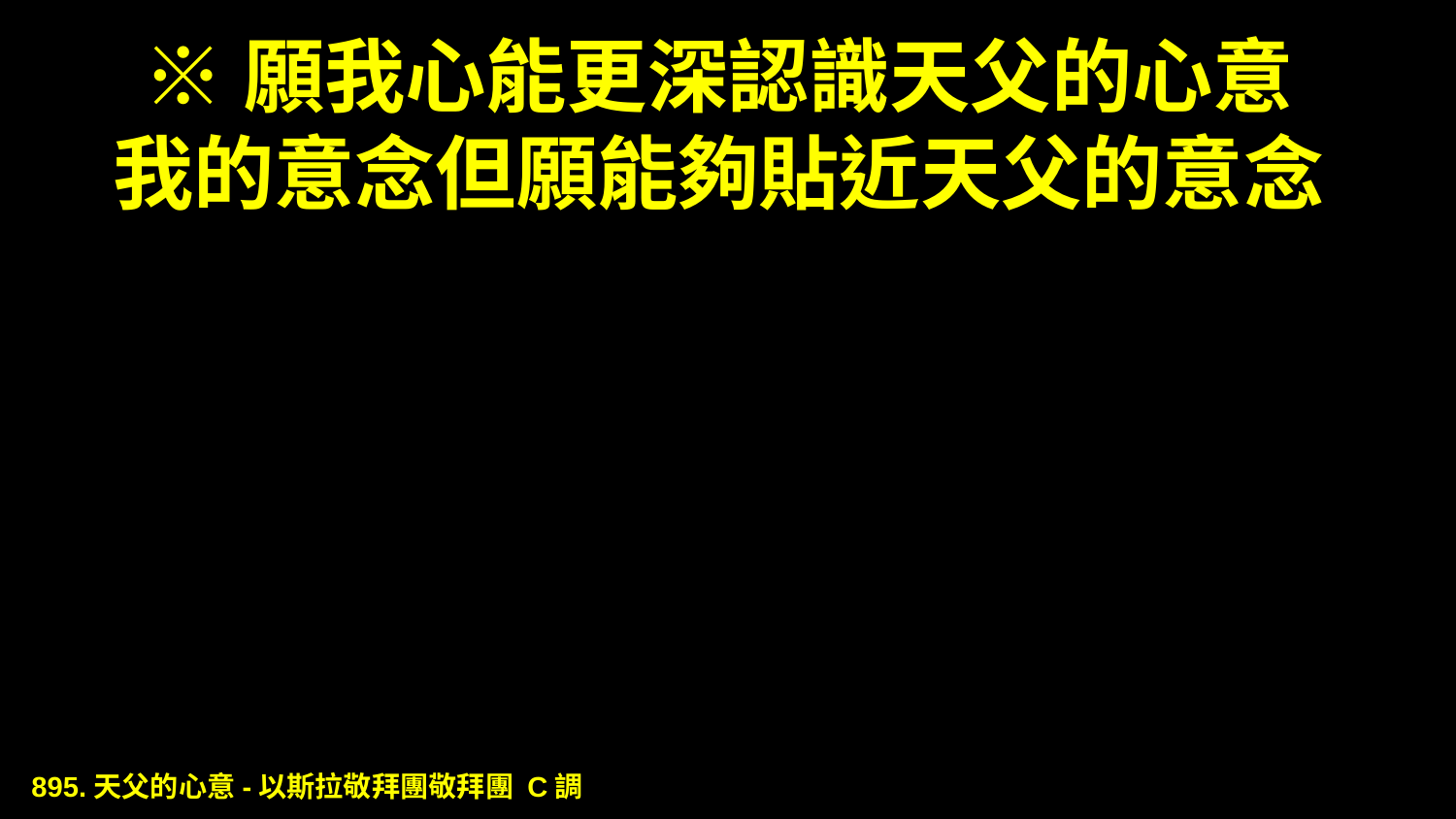

# ※願我心能更深認識天父的心意 我的意念但願能夠貼近天父的意念
895.天父的心意-以斯拉敬拜團敬拜團 C調